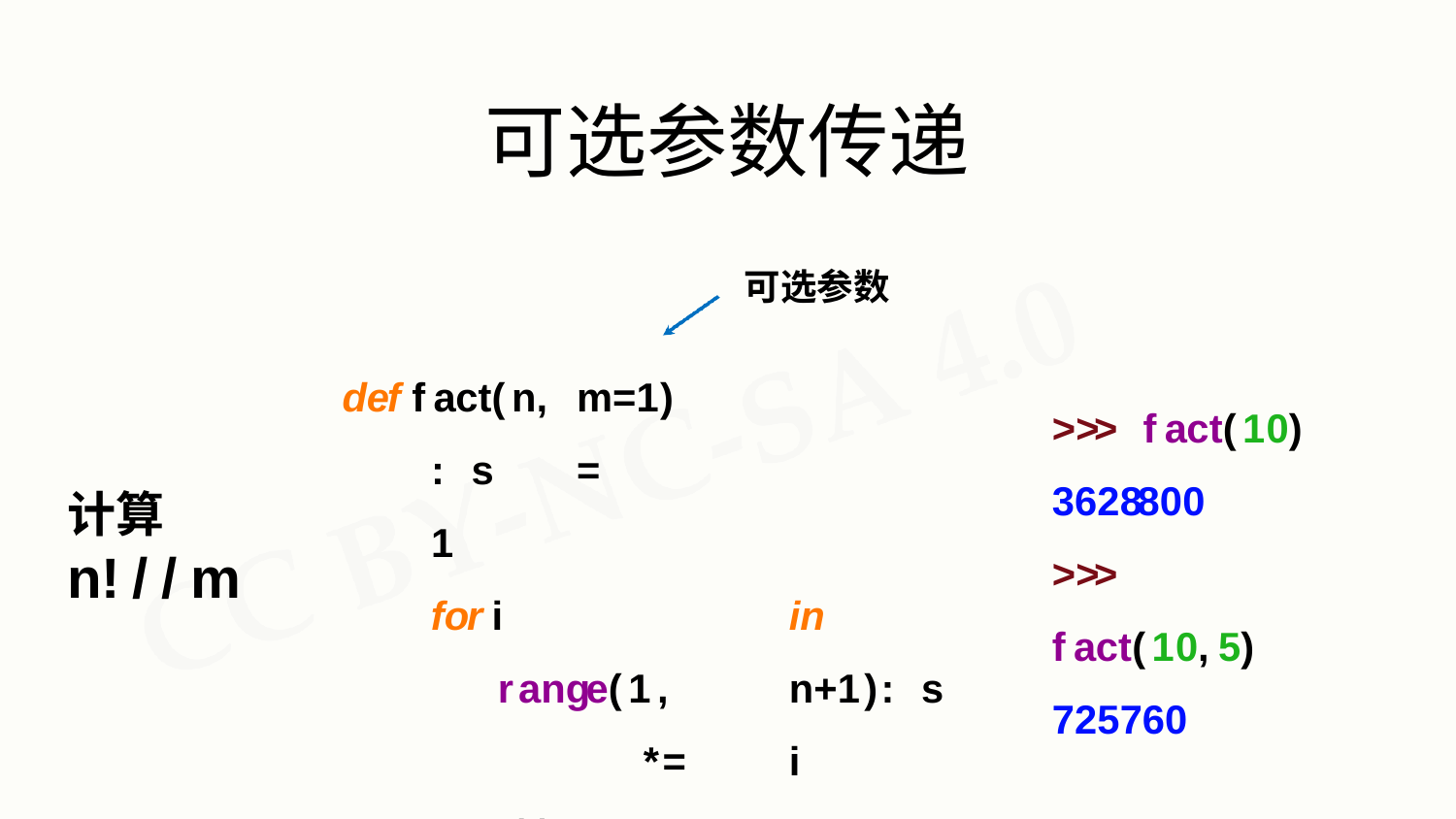

# 可选参数传递
可选参数

def fact(n,	m=1)	: s	=	1
for i		in range(1,	n+1): s	*=	i
return s//m
>>>	fact(10) 3628800
>>>	fact(10,5) 725760

计算 n!//m